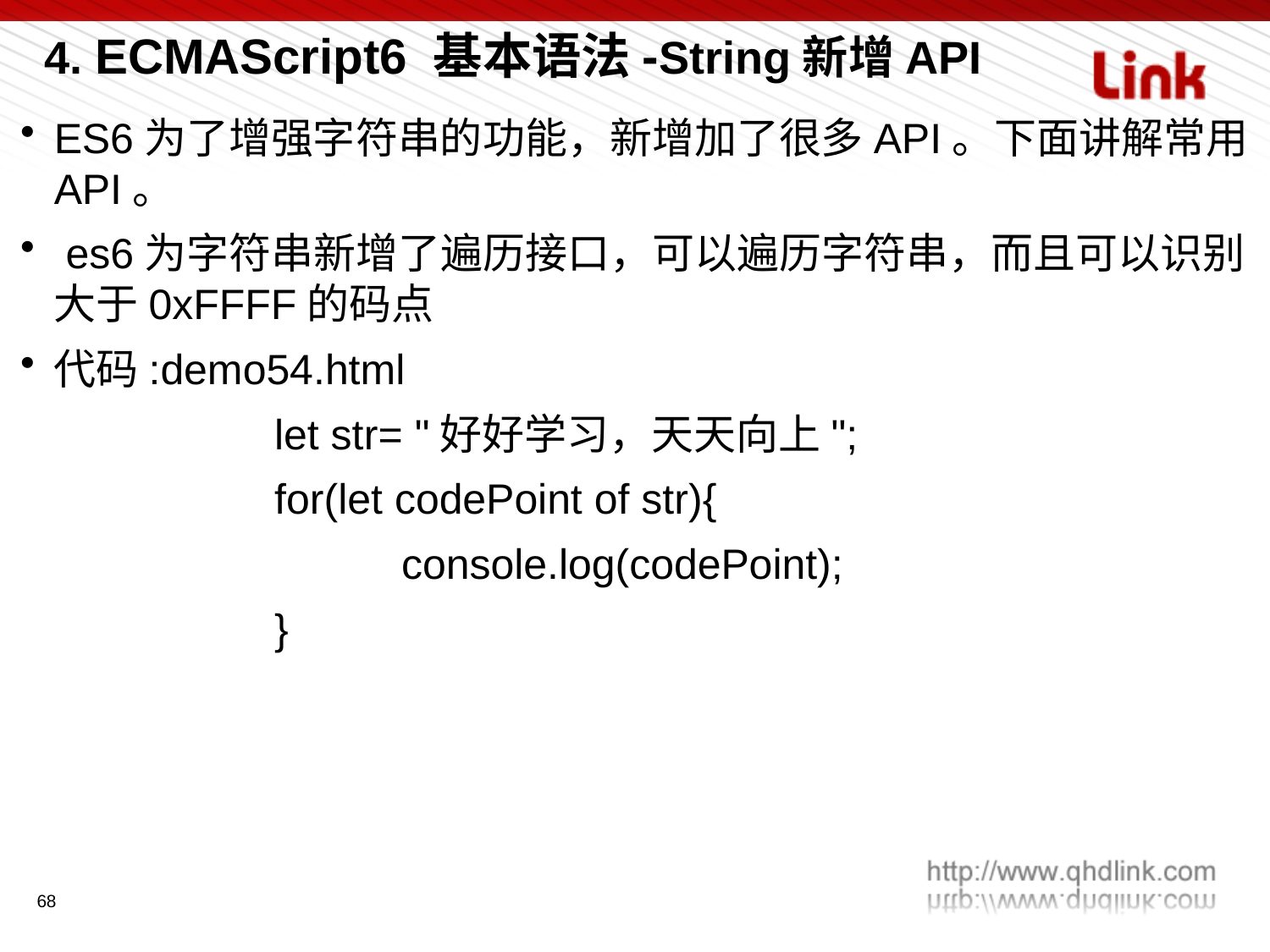

4. ECMAScript6 基本语法-String新增API
ES6为了增强字符串的功能，新增加了很多API。下面讲解常用API。
 es6为字符串新增了遍历接口，可以遍历字符串，而且可以识别大于0xFFFF的码点
代码:demo54.html
		let str= "好好学习，天天向上";
		for(let codePoint of str){
			console.log(codePoint);
		}
68